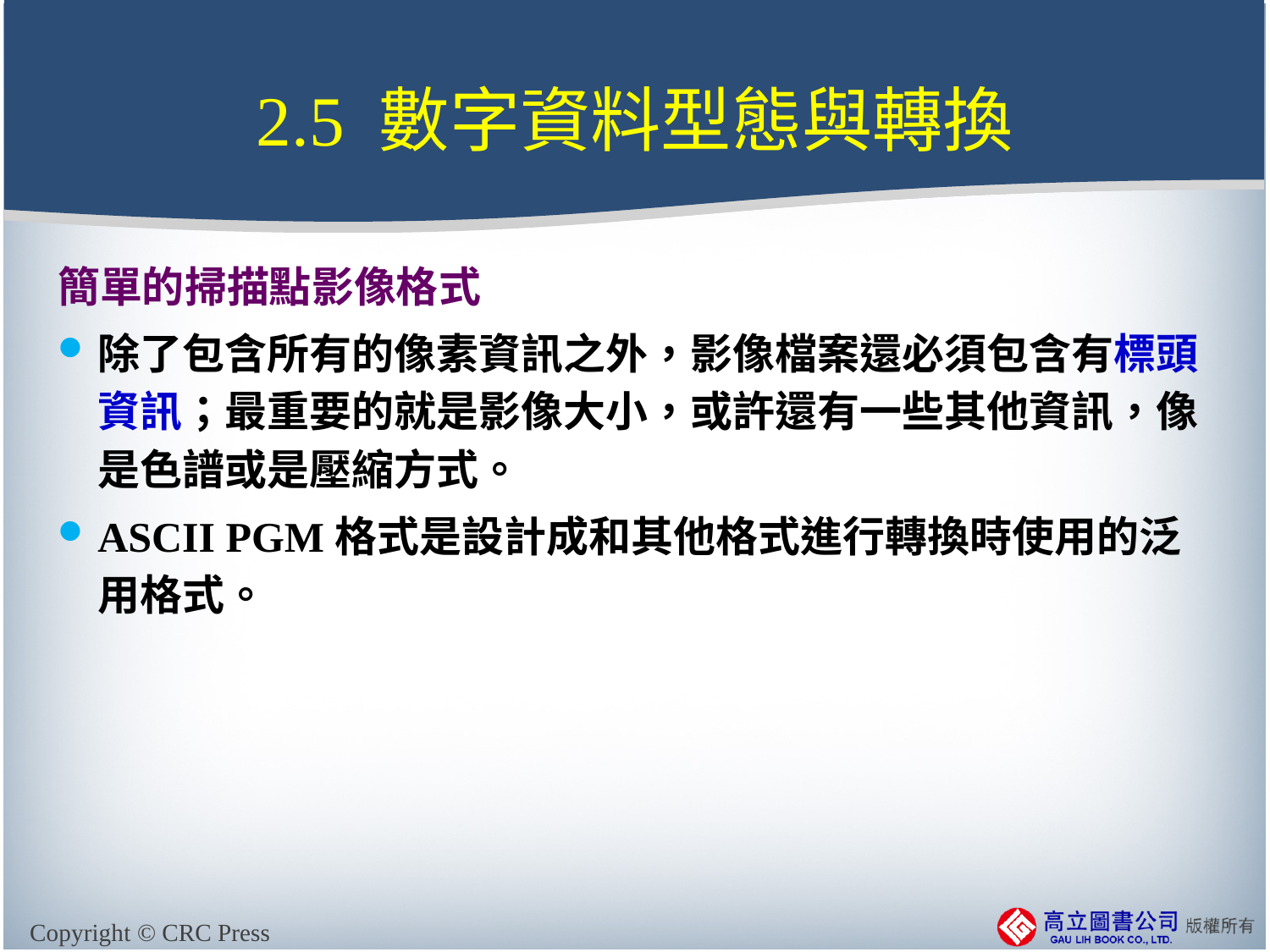

# 2.5 數字資料型態與轉換
簡單的掃描點影像格式
除了包含所有的像素資訊之外，影像檔案還必須包含有標頭資訊；最重要的就是影像大小，或許還有一些其他資訊，像是色譜或是壓縮方式。
ASCII PGM格式是設計成和其他格式進行轉換時使用的泛用格式。